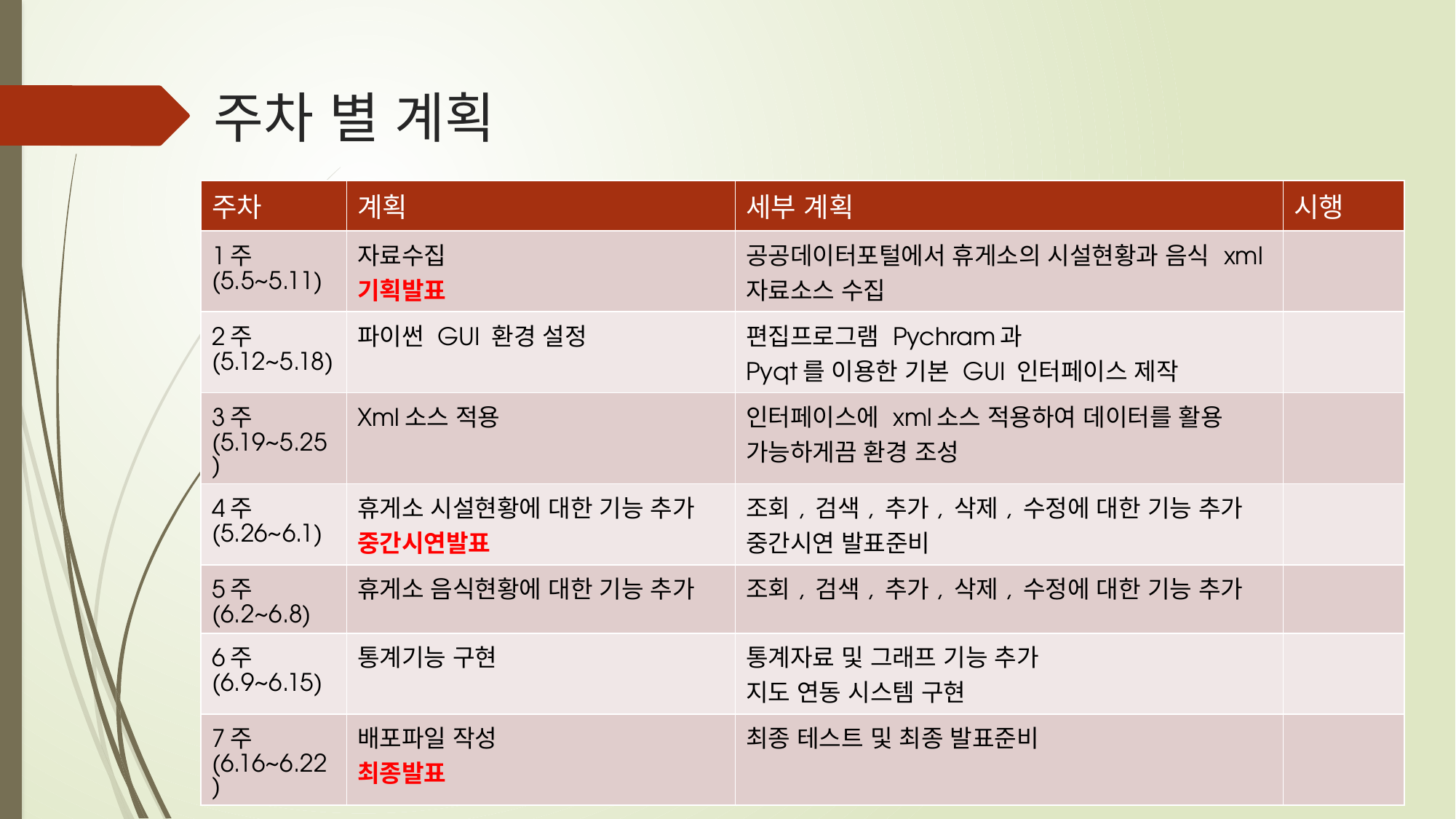

# 주차 별 계획
| 주차 | 계획 | 세부 계획 | 시행 |
| --- | --- | --- | --- |
| 1주 (5.5~5.11) | 자료수집 기획발표 | 공공데이터포털에서 휴게소의 시설현황과 음식 xml 자료소스 수집 |  |
| 2주 (5.12~5.18) | 파이썬 GUI 환경 설정 | 편집프로그램 Pychram과 Pyqt를 이용한 기본 GUI 인터페이스 제작 |  |
| 3주 (5.19~5.25) | Xml소스 적용 | 인터페이스에 xml소스 적용하여 데이터를 활용 가능하게끔 환경 조성 |  |
| 4주 (5.26~6.1) | 휴게소 시설현황에 대한 기능 추가 중간시연발표 | 조회, 검색, 추가, 삭제, 수정에 대한 기능 추가 중간시연 발표준비 |  |
| 5주 (6.2~6.8) | 휴게소 음식현황에 대한 기능 추가 | 조회, 검색, 추가, 삭제, 수정에 대한 기능 추가 |  |
| 6주 (6.9~6.15) | 통계기능 구현 | 통계자료 및 그래프 기능 추가 지도 연동 시스템 구현 |  |
| 7주 (6.16~6.22) | 배포파일 작성 최종발표 | 최종 테스트 및 최종 발표준비 |  |